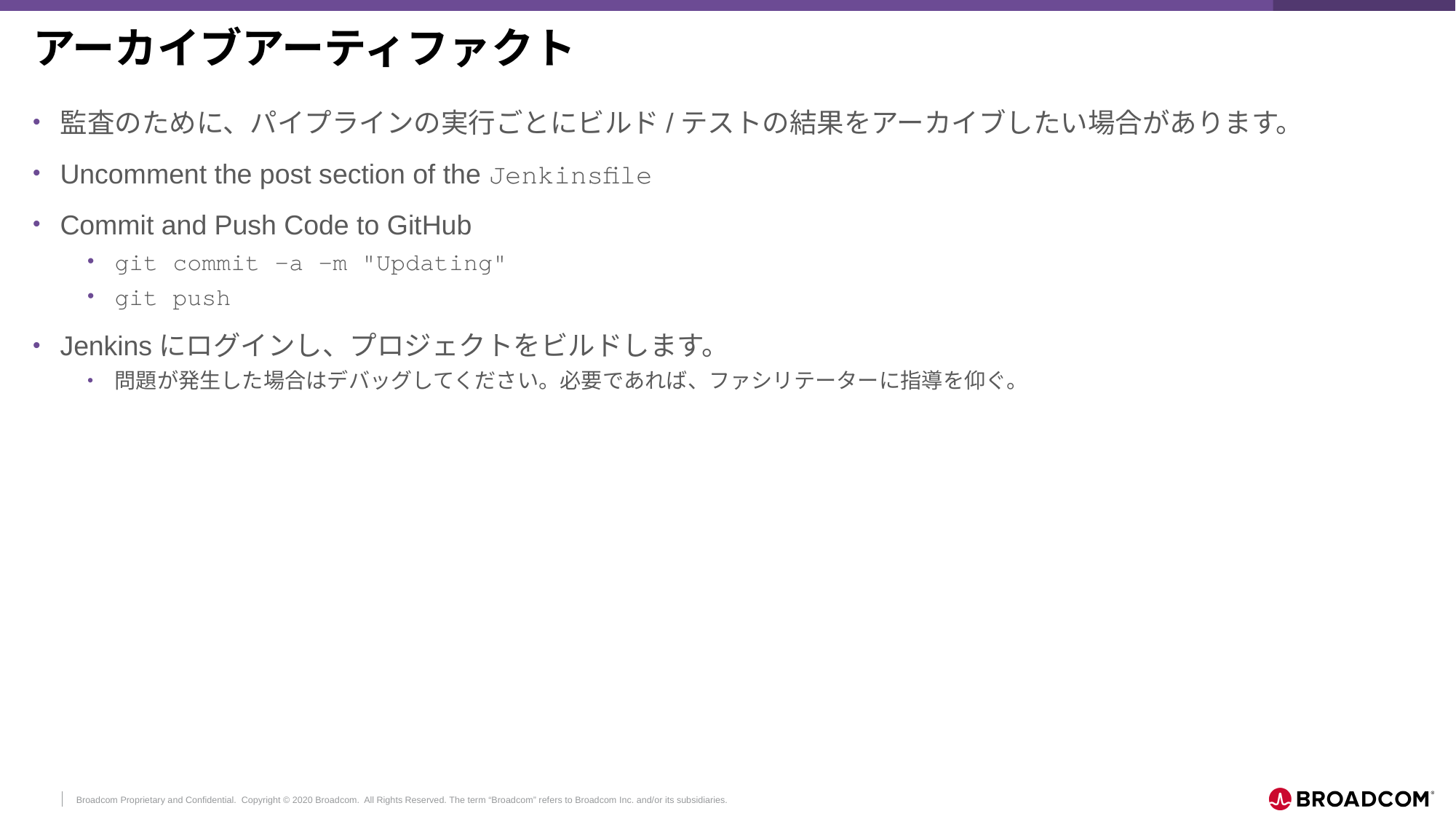

# アーカイブアーティファクト
監査のために、パイプラインの実行ごとにビルド/テストの結果をアーカイブしたい場合があります。
Uncomment the post section of the Jenkinsfile
Commit and Push Code to GitHub
git commit -a -m "Updating"
git push
Jenkinsにログインし、プロジェクトをビルドします。
問題が発生した場合はデバッグしてください。必要であれば、ファシリテーターに指導を仰ぐ。